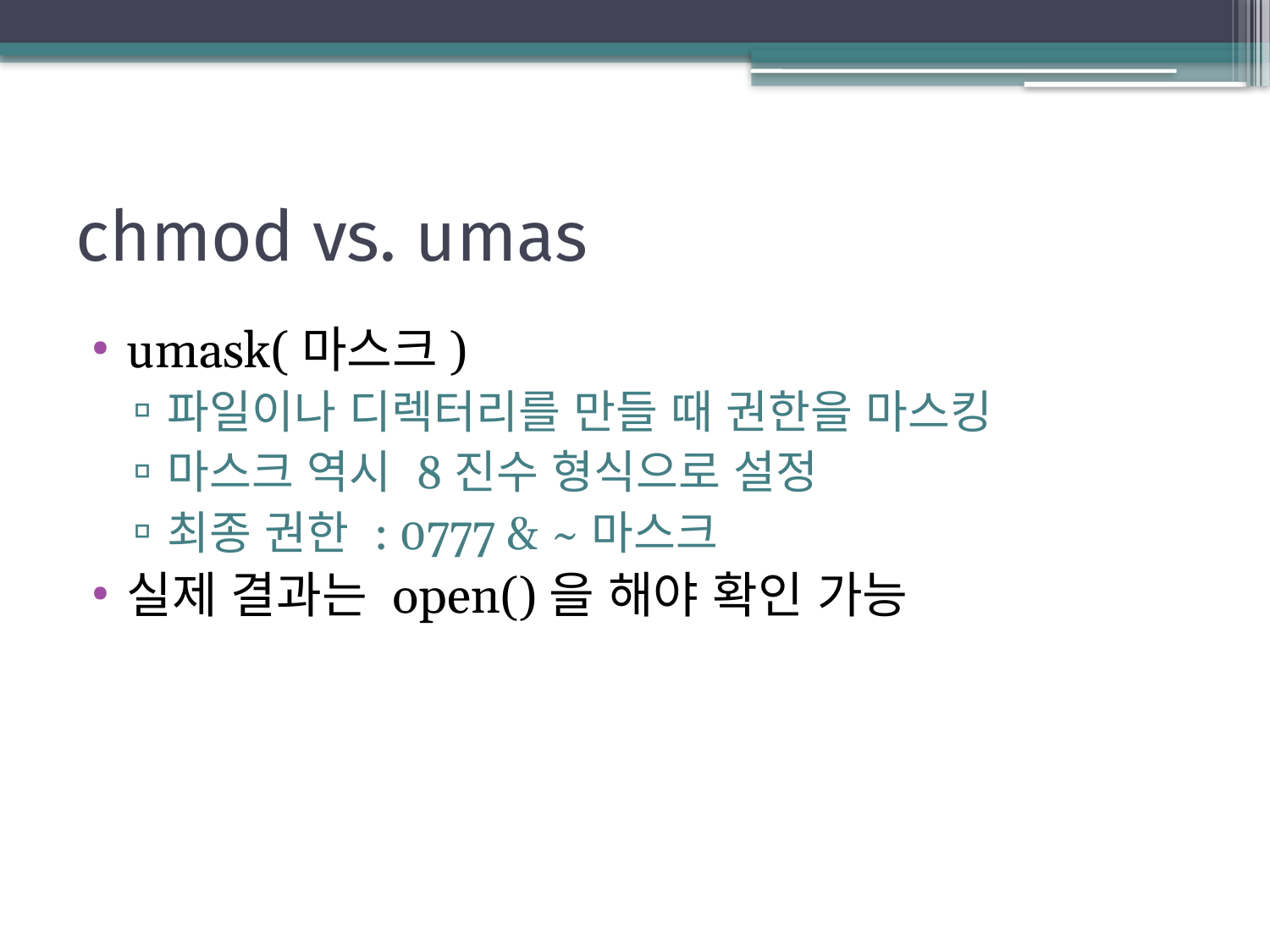

# chmod vs. umas
umask(마스크)
파일이나 디렉터리를 만들 때 권한을 마스킹
마스크 역시 8진수 형식으로 설정
최종 권한 : 0777 & ~마스크
실제 결과는 open()을 해야 확인 가능